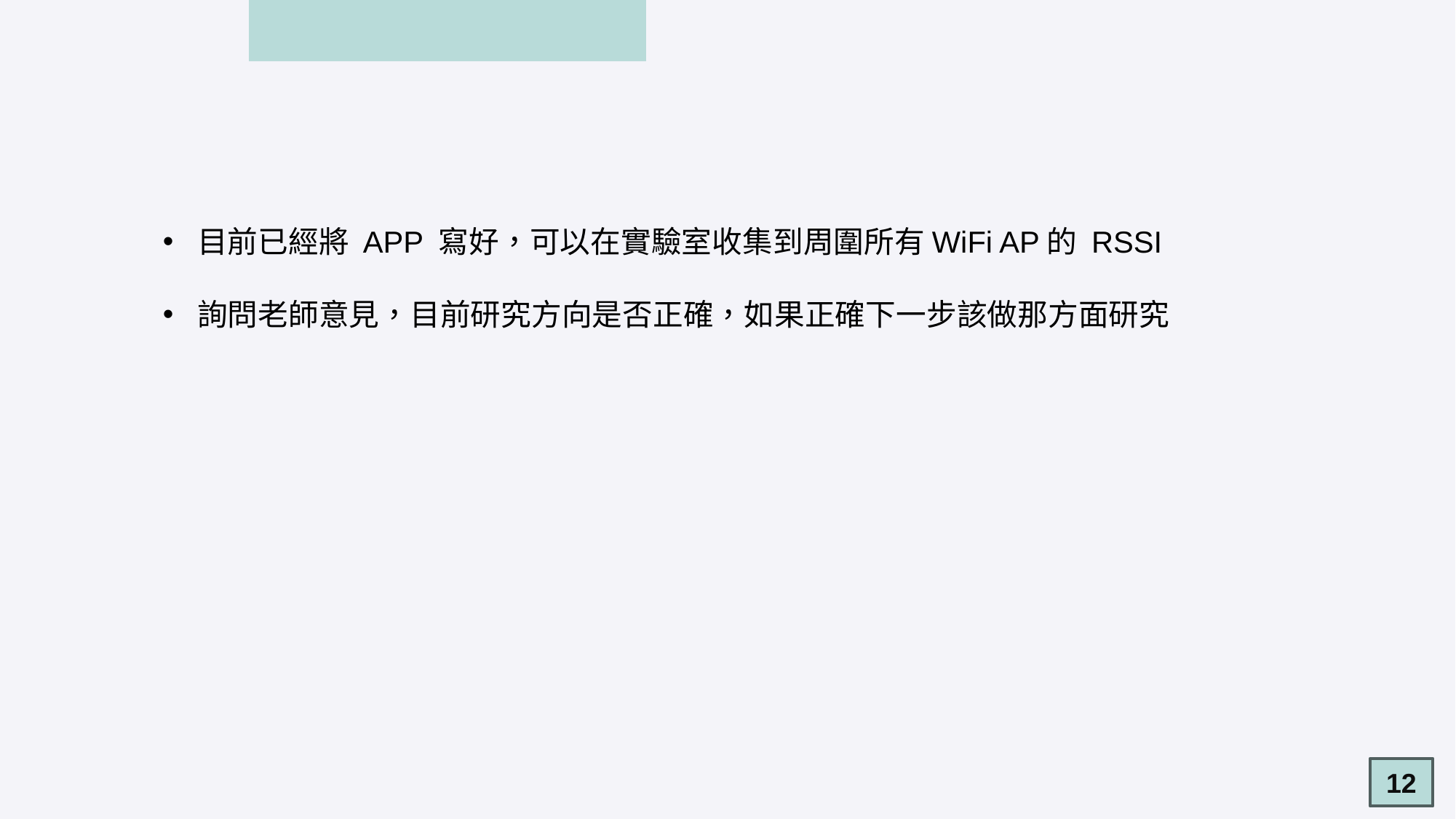

目前已經將 APP 寫好，可以在實驗室收集到周圍所有WiFi AP的 RSSI

詢問老師意見，目前研究方向是否正確，如果正確下一步該做那方面研究

12